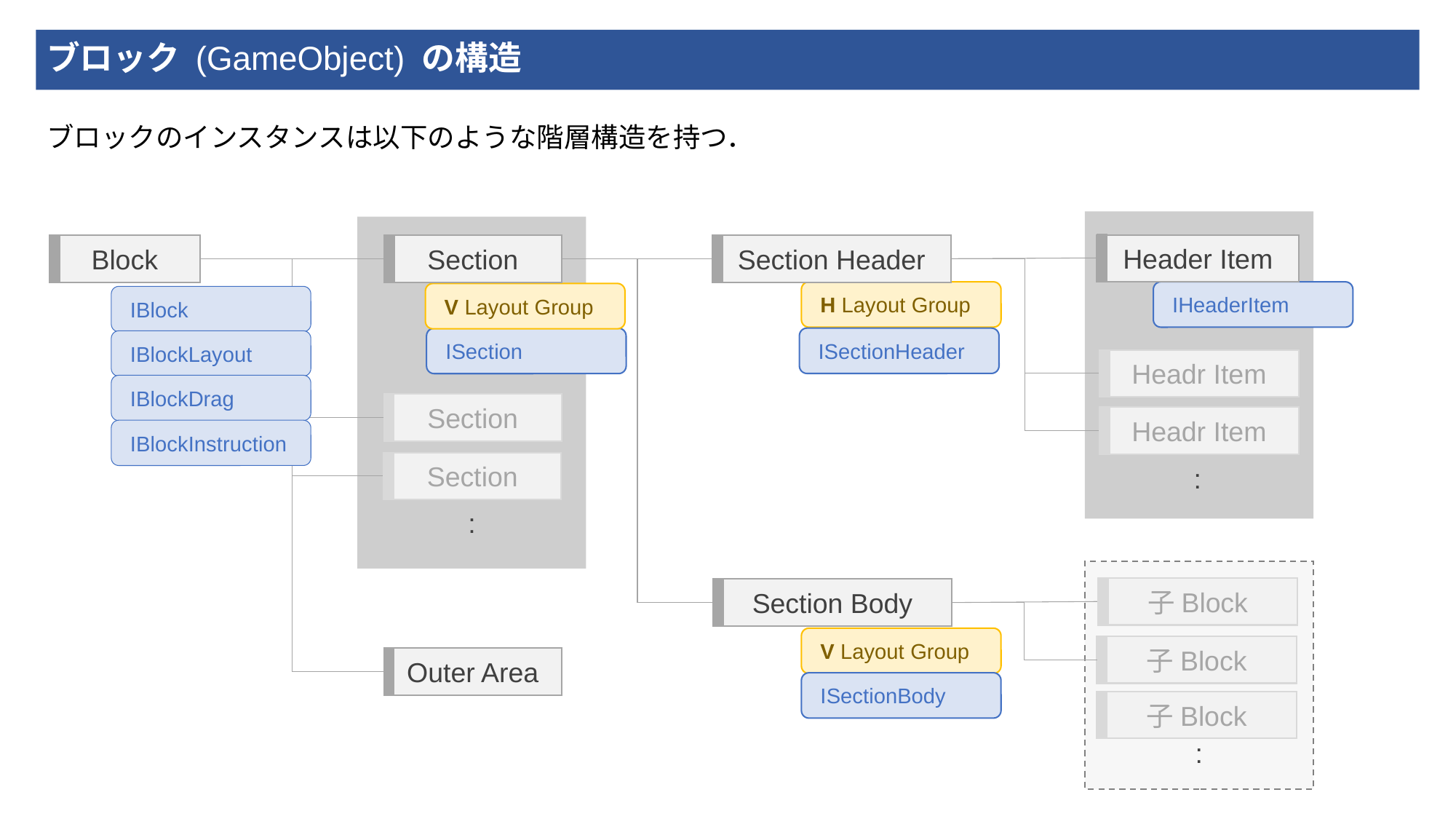

# ブロック (GameObject) の構造
ブロックのインスタンスは以下のような階層構造を持つ．

Header Item
Block

Section Header
Section

 IHeaderItem
 H Layout Group
 V Layout Group
 IBlock
 ISectionHeader
 ISection
 IBlockLayout
Headr Item

 IBlockDrag
Section

Headr Item

 IBlockInstruction
Section

:
:

子Block

Section Body
 V Layout Group
子Block

Outer Area

 ISectionBody
子Block

: